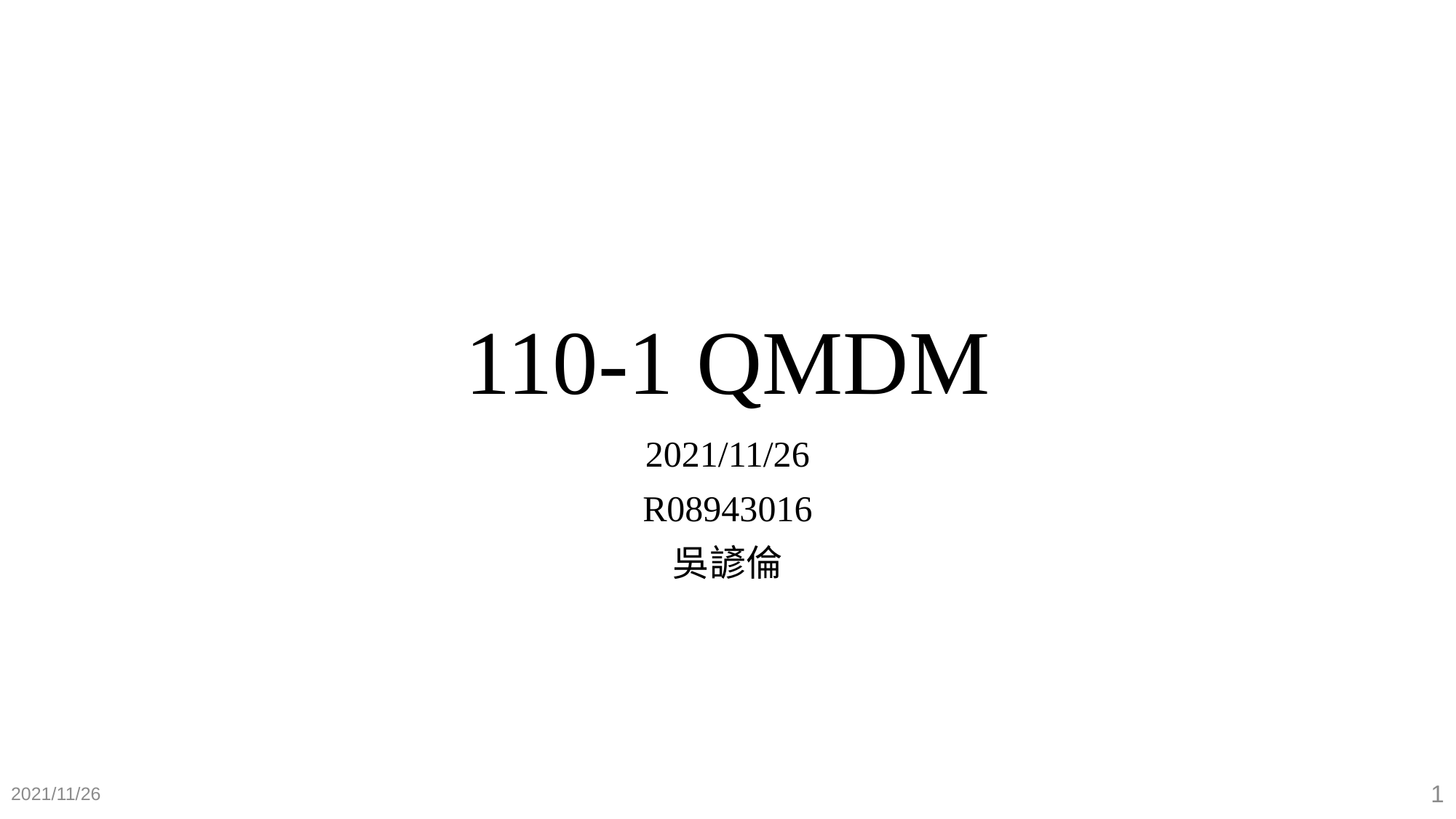

# 110-1 QMDM
2021/11/26
R08943016
吳諺倫
2021/11/26
1